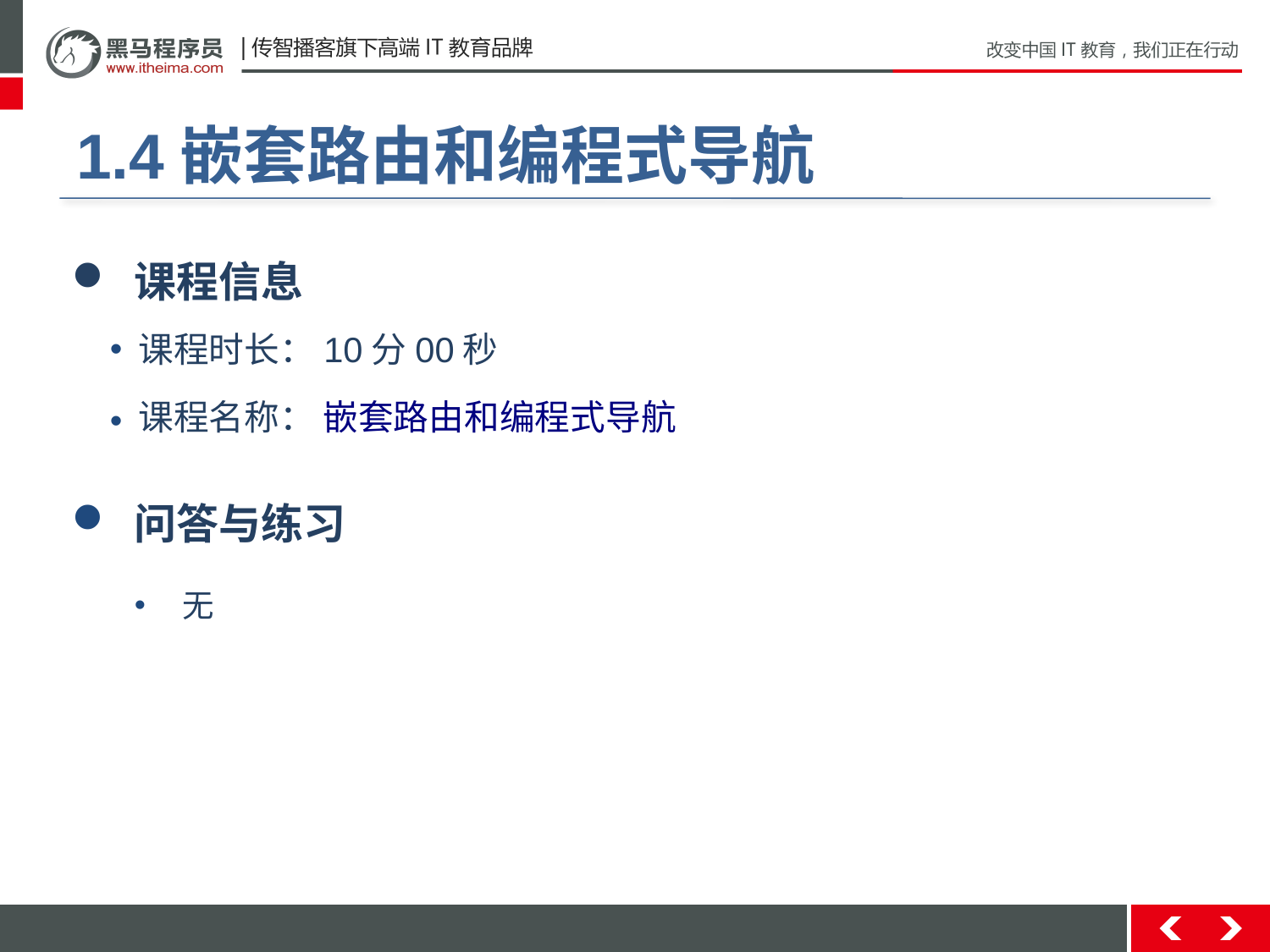

#
1.4嵌套路由和编程式导航
 课程信息
 课程时长：10分00秒
 课程名称： 嵌套路由和编程式导航
 问答与练习
无